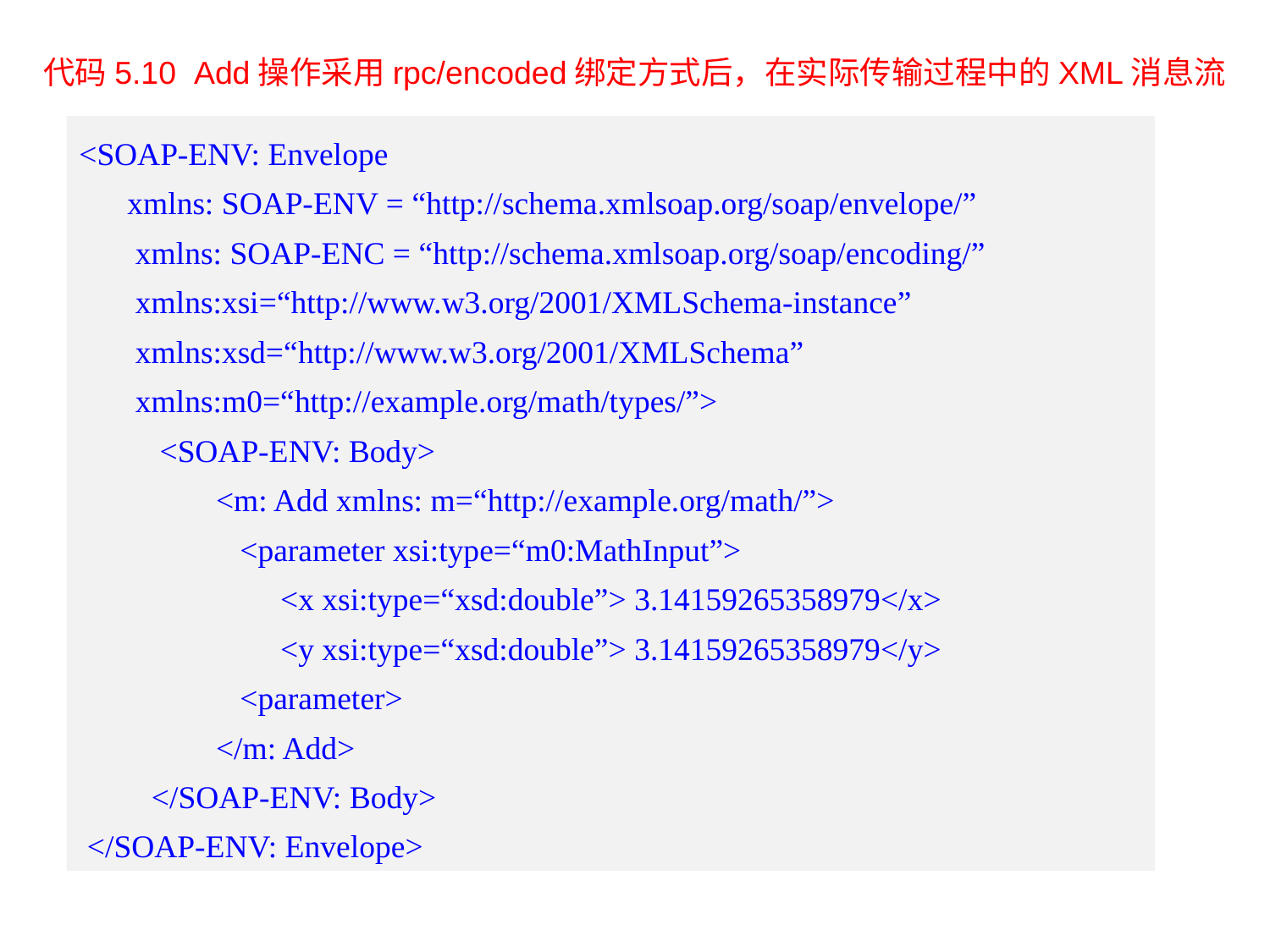

代码5.10  Add操作采用rpc/encoded绑定方式后，在实际传输过程中的XML消息流
<SOAP-ENV: Envelope
      xmlns: SOAP-ENV = “http://schema.xmlsoap.org/soap/envelope/”
       xmlns: SOAP-ENC = “http://schema.xmlsoap.org/soap/encoding/”
       xmlns:xsi=“http://www.w3.org/2001/XMLSchema-instance”
       xmlns:xsd=“http://www.w3.org/2001/XMLSchema”
       xmlns:m0=“http://example.org/math/types/”>
          <SOAP-ENV: Body>
                 <m: Add xmlns: m=“http://example.org/math/”>
                    <parameter xsi:type=“m0:MathInput”>
                         <x xsi:type=“xsd:double”> 3.14159265358979</x>
                         <y xsi:type=“xsd:double”> 3.14159265358979</y>
                    <parameter>
                 </m: Add>
         </SOAP-ENV: Body>
 </SOAP-ENV: Envelope>
26